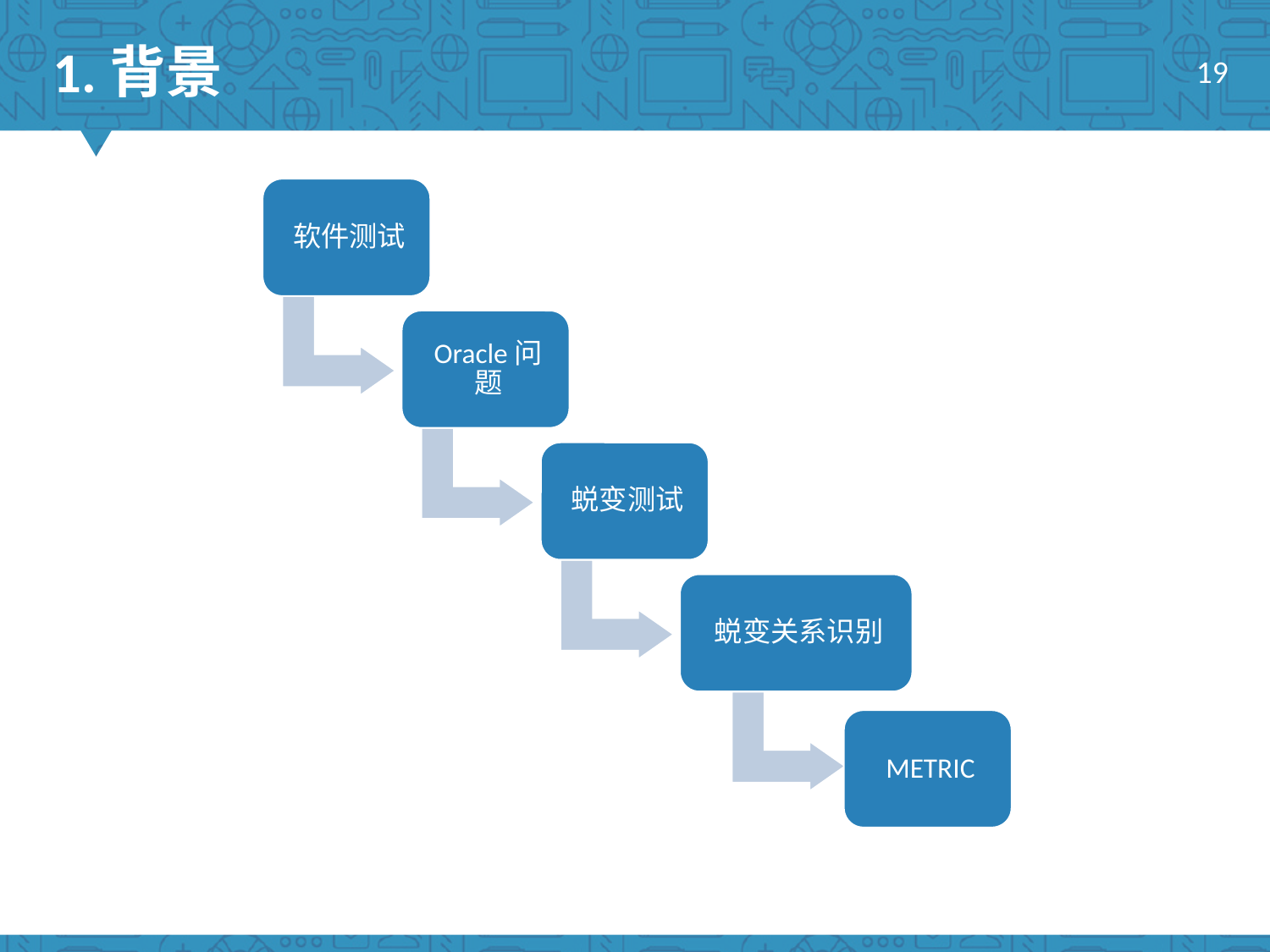

1.背景
19
软件测试
Oracle问题
蜕变测试
蜕变关系识别
METRIC